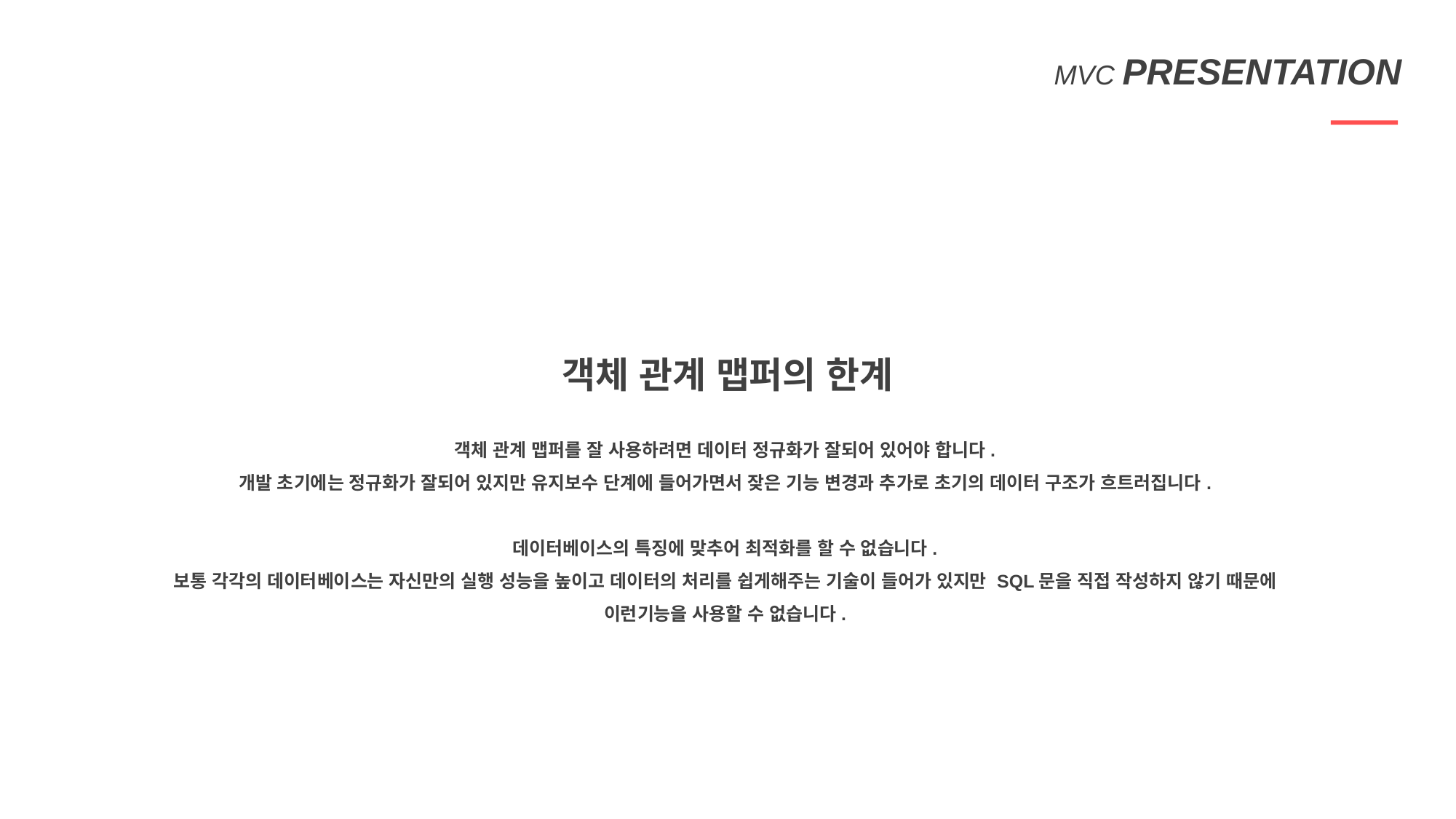

MVC PRESENTATION

객체 관계 맵퍼의 한계

객체 관계 맵퍼를 잘 사용하려면 데이터 정규화가 잘되어 있어야 합니다.
개발 초기에는 정규화가 잘되어 있지만 유지보수 단계에 들어가면서 잦은 기능 변경과 추가로 초기의 데이터 구조가 흐트러집니다.

데이터베이스의 특징에 맞추어 최적화를 할 수 없습니다.
보통 각각의 데이터베이스는 자신만의 실행 성능을 높이고 데이터의 처리를 쉽게해주는 기술이 들어가 있지만 SQL문을 직접 작성하지 않기 때문에
이런기능을 사용할 수 없습니다.